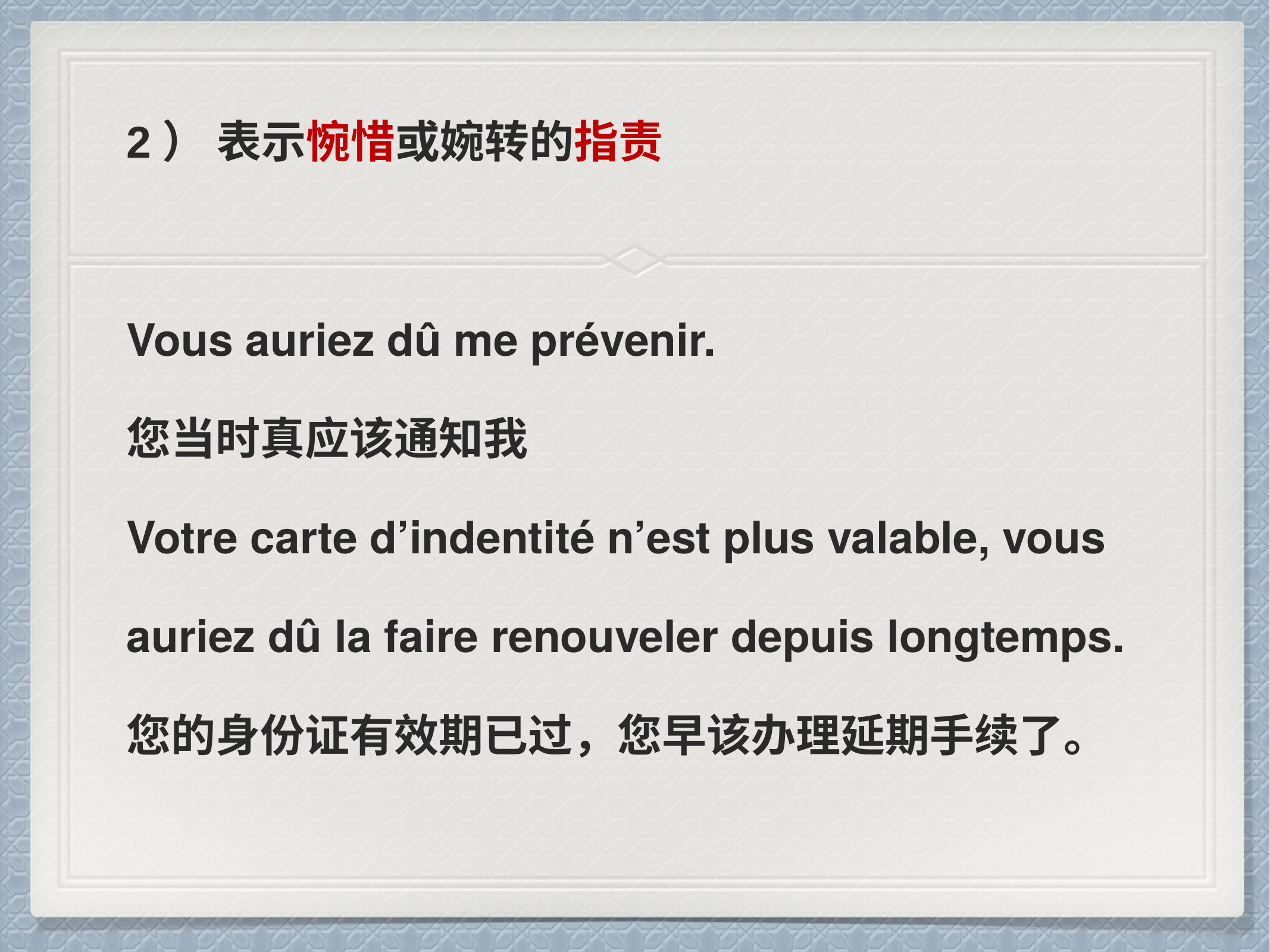

2） 表示惋惜或婉转的指责

Vous auriez dû me prévenir.
您当时真应该通知我
Votre carte d’indentité n’est plus valable, vous
auriez dû la faire renouveler depuis longtemps.
您的身份证有效期已过，您早该办理延期手续了。
#